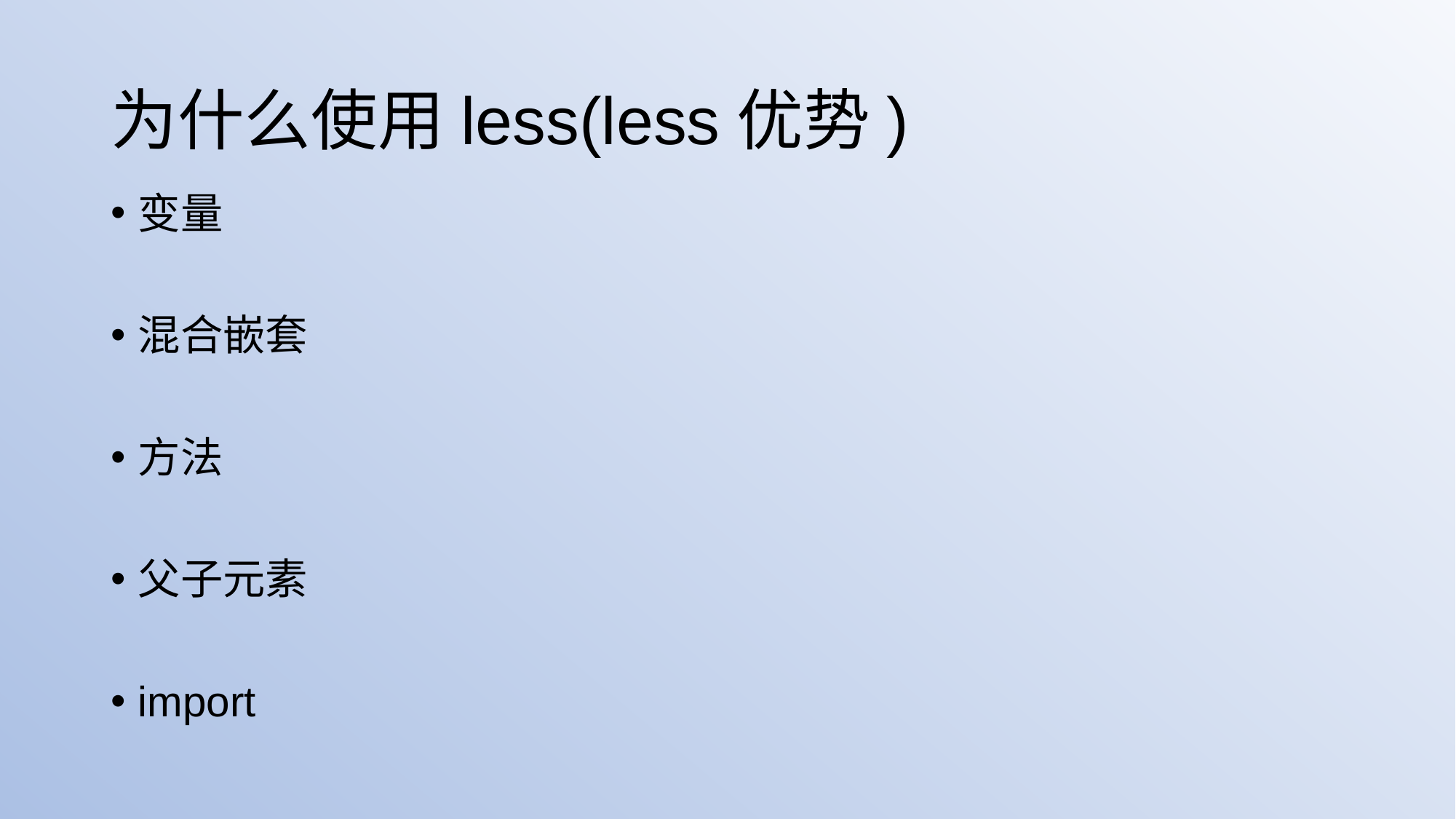

# 为什么使用less(less优势)
变量

混合嵌套

方法

父子元素

import